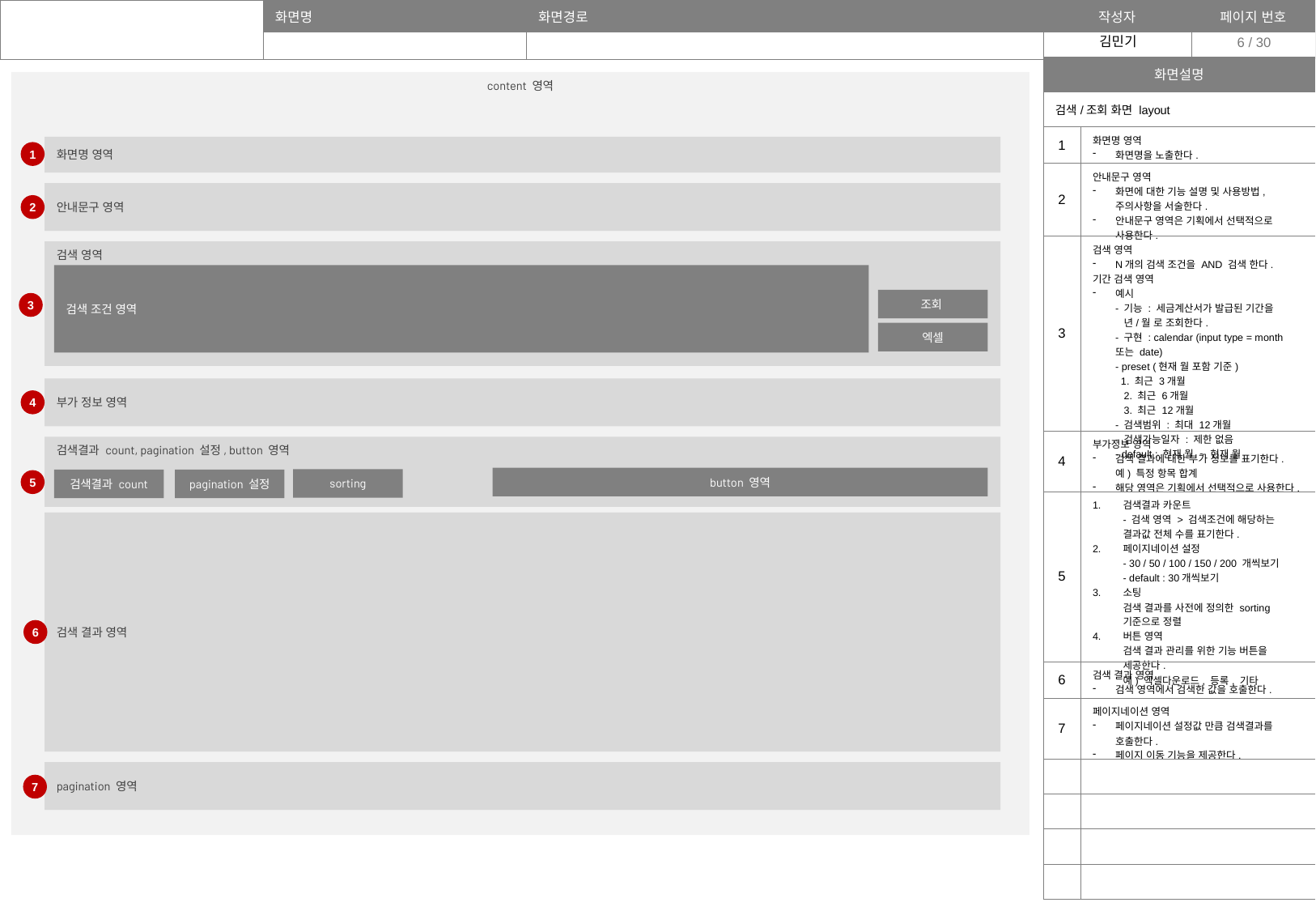

6
| 주문관리 | ▼ |
| --- | --- |
| 인수/반품 | ▼ |
| 상품관리 | ▼ |
| 재고/예산 | ▼ |
| 고객센터 | ▼ |
| 운영관리 | ▼ |
| 조직 관리 | ▼ |
| 사업장 관리 |  |
| 사용자 관리 |  |
| 실적 관리 | ▼ |
| 실적조회 |  |
| 세금계산서 |  |
| 채무 관리 |  |
| 재고 조회 | ▼ |
| 사업장별 재고 |  |
| 재고 조회 |  |
| 예산운영 |  |
| 상품관리 | ▼ |
| 상품승인 |  |
| 상품진열 |  |
| 산업안전보건관리비 | ▼ |
| 산업안전보건관리비 |  |
| 산업안전관리비 월별 사용내역 |  |
| SKB산업안전보건 관리비 월별 사용내역 |  |
| 화면설명 |  |
| --- | --- |
| 검색/조회 화면 layout |  |
| 1 | 화면명 영역 화면명을 노출한다. |
| 2 | 안내문구 영역 화면에 대한 기능 설명 및 사용방법, 주의사항을 서술한다. 안내문구 영역은 기획에서 선택적으로 사용한다. |
| 3 | 검색 영역 N개의 검색 조건을 AND 검색 한다. 기간 검색 영역 예시 - 기능 : 세금계산서가 발급된 기간을 년/월 로 조회한다. - 구현 : calendar (input type = month 또는 date) - preset (현재 월 포함 기준) 1. 최근 3개월 2. 최근 6개월 3. 최근 12개월 - 검색범위 : 최대 12개월 - 검색가능일자 : 제한 없음 - default : 현재 월 ~ 현재 월 |
| 4 | 부가정보 영역 검색 결과에 대한 부가 정보를 표기한다. 예) 특정 항목 합계 해당 영역은 기획에서 선택적으로 사용한다. |
| 5 | 검색결과 카운트 - 검색 영역 > 검색조건에 해당하는 결과값 전체 수를 표기한다. 페이지네이션 설정 - 30 / 50 / 100 / 150 / 200 개씩보기 - default : 30개씩보기 소팅 검색 결과를 사전에 정의한 sorting 기준으로 정렬 버튼 영역 검색 결과 관리를 위한 기능 버튼을 제공한다. 예) 엑셀다운로드, 등록, 기타 |
| 6 | 검색 결과 영역 검색 영역에서 검색한 값을 호출한다. |
| 7 | 페이지네이션 영역 페이지네이션 설정값 만큼 검색결과를 호출한다. 페이지 이동 기능을 제공한다. |
|  |  |
|  |  |
|  |  |
|  |  |
content 영역
화면명 영역
1
안내문구 영역
2
검색 영역
검색 조건 영역
조회
3
엑셀
부가 정보 영역
4
검색결과 count, pagination 설정, button 영역
button 영역
sorting
pagination 설정
검색결과 count
5
검색 결과 영역
6
pagination 영역
7